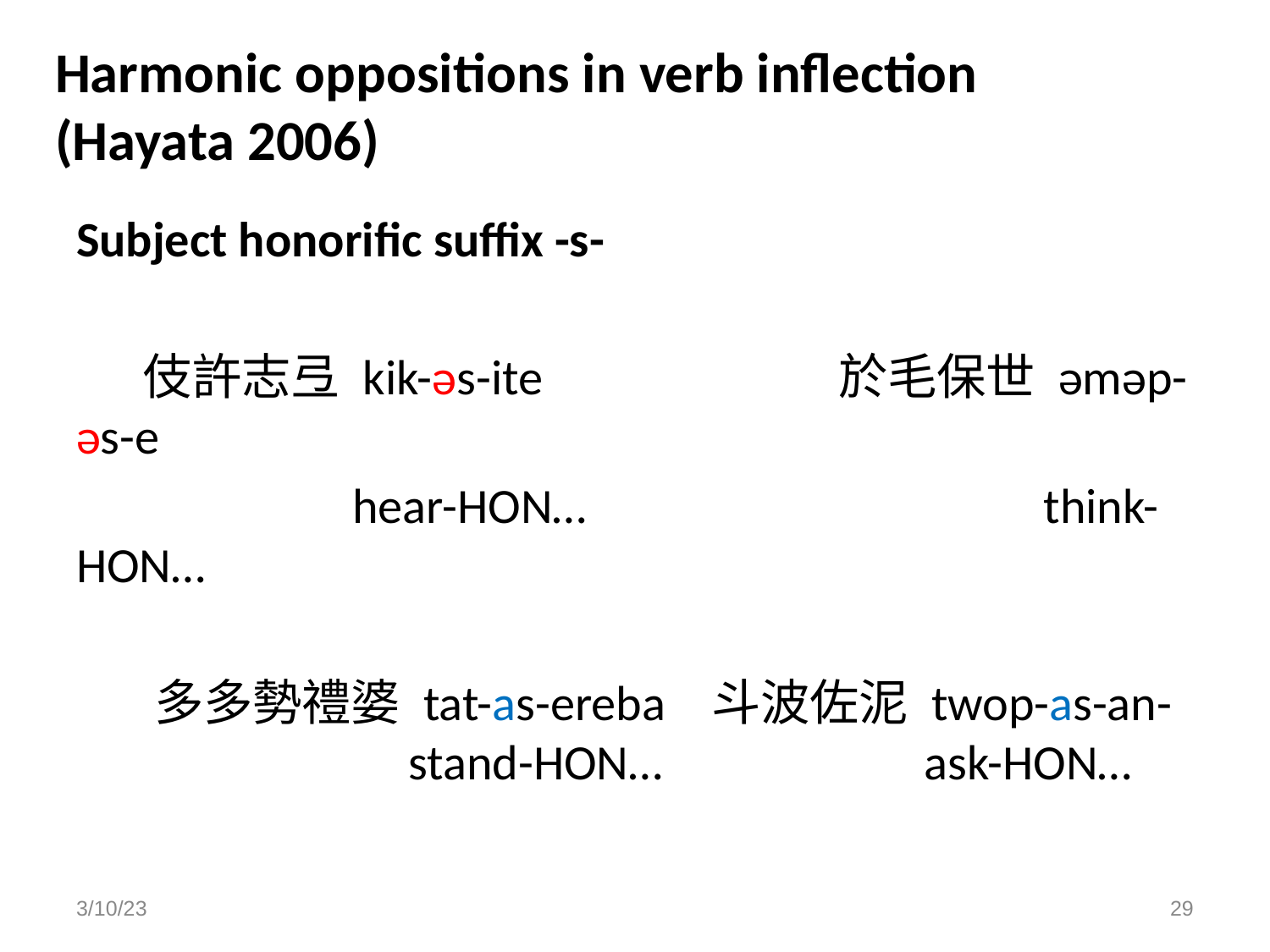

# Harmonic oppositions in verb inflection (Hayata 2006)
Subject honorific suffix -s-

     伎許志弖 kik-əs-ite　	 	於毛保世 əməp-əs-e
		  hear-hon…		        	       think-hon…

      多多勢禮婆 tat-as-ereba	斗波佐泥 twop-as-an-		       stand-hon…	                   ask-hon…
3/10/23

29